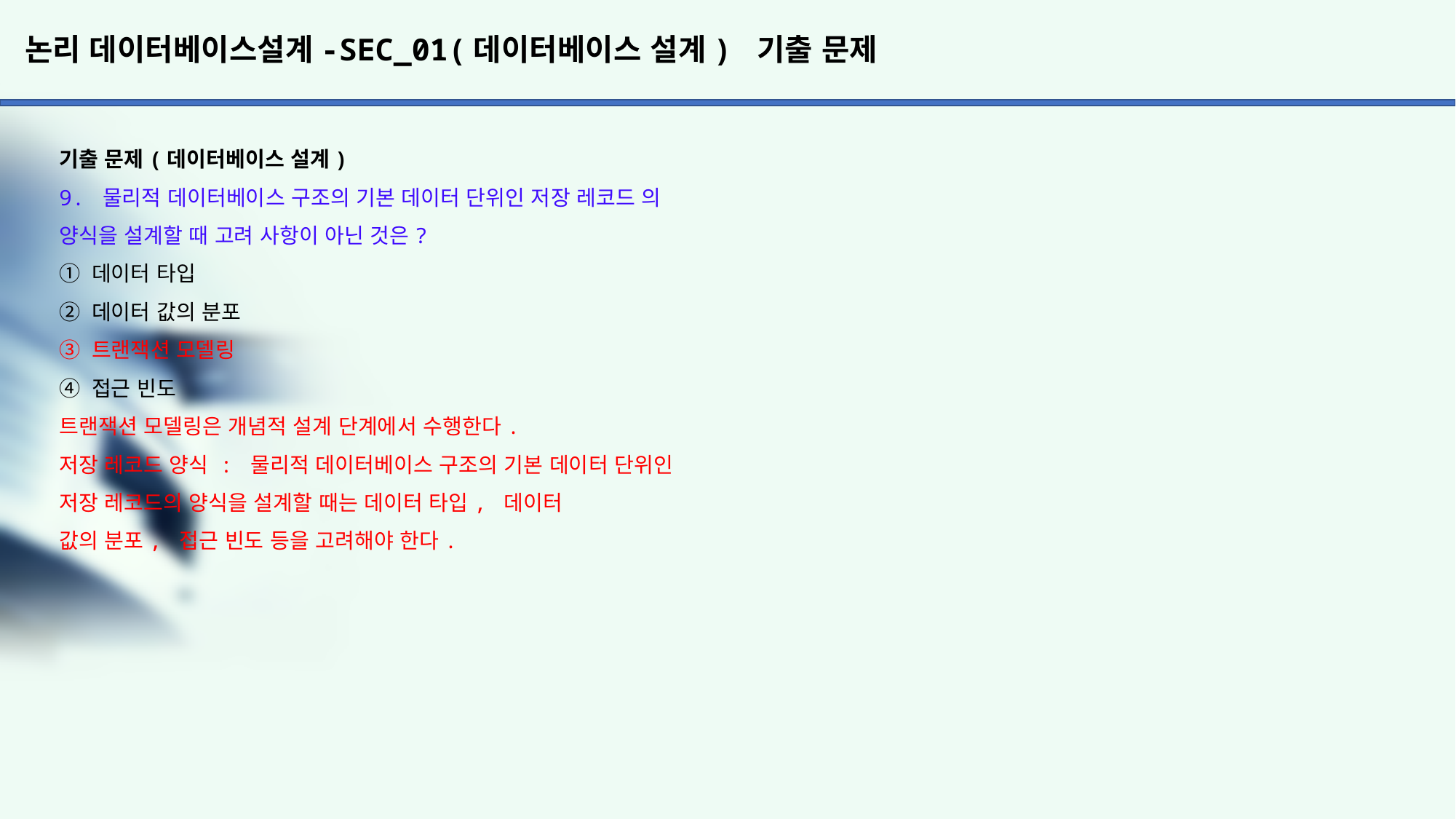

# 논리 데이터베이스설계-SEC_01(데이터베이스 설계) 기출 문제
기출 문제(데이터베이스 설계)
9. 물리적 데이터베이스 구조의 기본 데이터 단위인 저장 레코드 의 양식을 설계할 때 고려 사항이 아닌 것은?
① 데이터 타입
② 데이터 값의 분포
③ 트랜잭션 모델링
④ 접근 빈도
트랜잭션 모델링은 개념적 설계 단계에서 수행한다.
저장 레코드 양식 : 물리적 데이터베이스 구조의 기본 데이터 단위인 저장 레코드의 양식을 설계할 때는 데이터 타입, 데이터
값의 분포, 접근 빈도 등을 고려해야 한다.